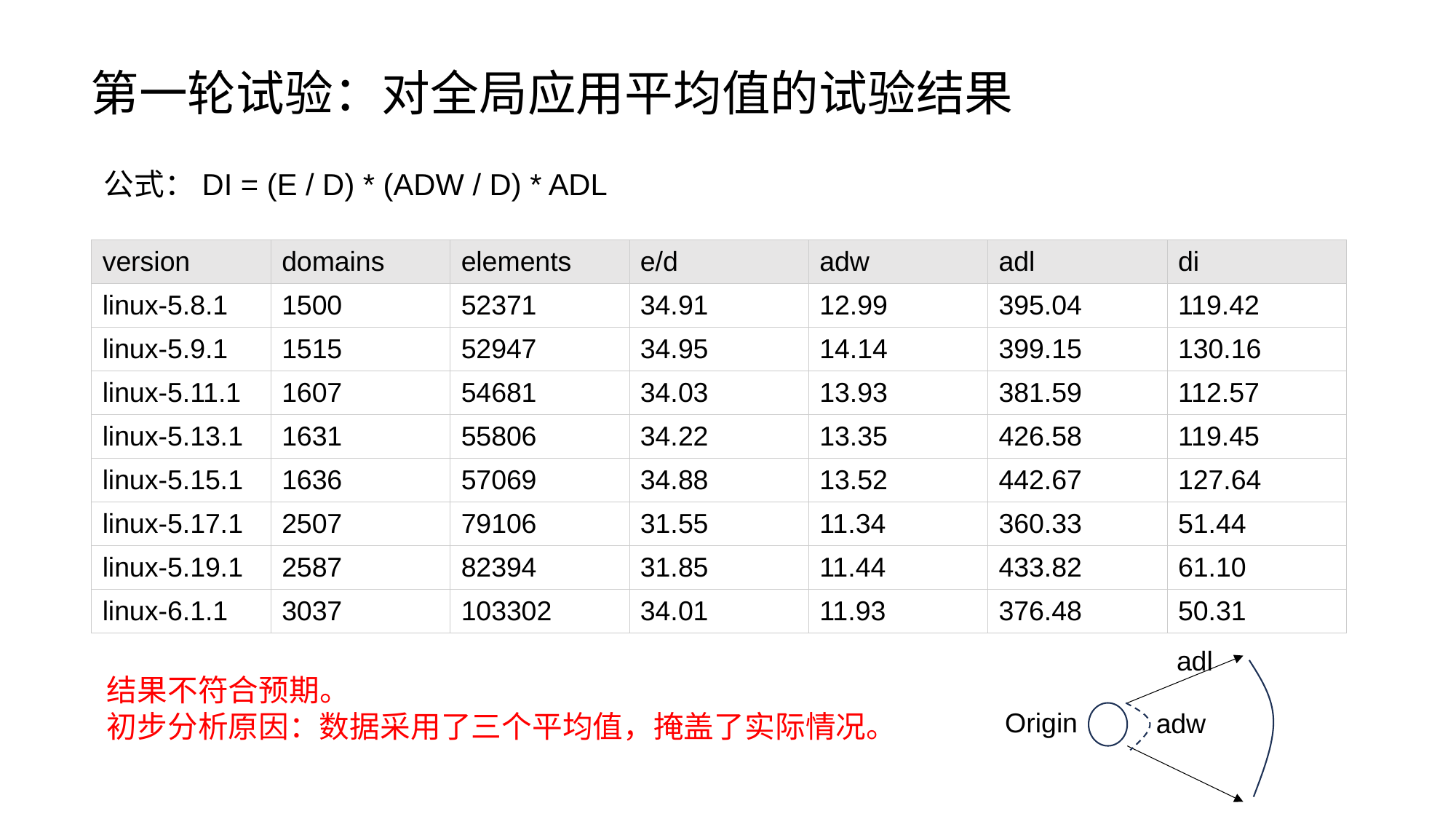

第一轮试验：对全局应用平均值的试验结果
公式：DI = (E / D) * (ADW / D) * ADL
| version | domains | elements | e/d | adw | adl | di |
| --- | --- | --- | --- | --- | --- | --- |
| linux-5.8.1 | 1500 | 52371 | 34.91 | 12.99 | 395.04 | 119.42 |
| linux-5.9.1 | 1515 | 52947 | 34.95 | 14.14 | 399.15 | 130.16 |
| linux-5.11.1 | 1607 | 54681 | 34.03 | 13.93 | 381.59 | 112.57 |
| linux-5.13.1 | 1631 | 55806 | 34.22 | 13.35 | 426.58 | 119.45 |
| linux-5.15.1 | 1636 | 57069 | 34.88 | 13.52 | 442.67 | 127.64 |
| linux-5.17.1 | 2507 | 79106 | 31.55 | 11.34 | 360.33 | 51.44 |
| linux-5.19.1 | 2587 | 82394 | 31.85 | 11.44 | 433.82 | 61.10 |
| linux-6.1.1 | 3037 | 103302 | 34.01 | 11.93 | 376.48 | 50.31 |
adl

结果不符合预期。
初步分析原因：数据采用了三个平均值，掩盖了实际情况。
Origin
adw